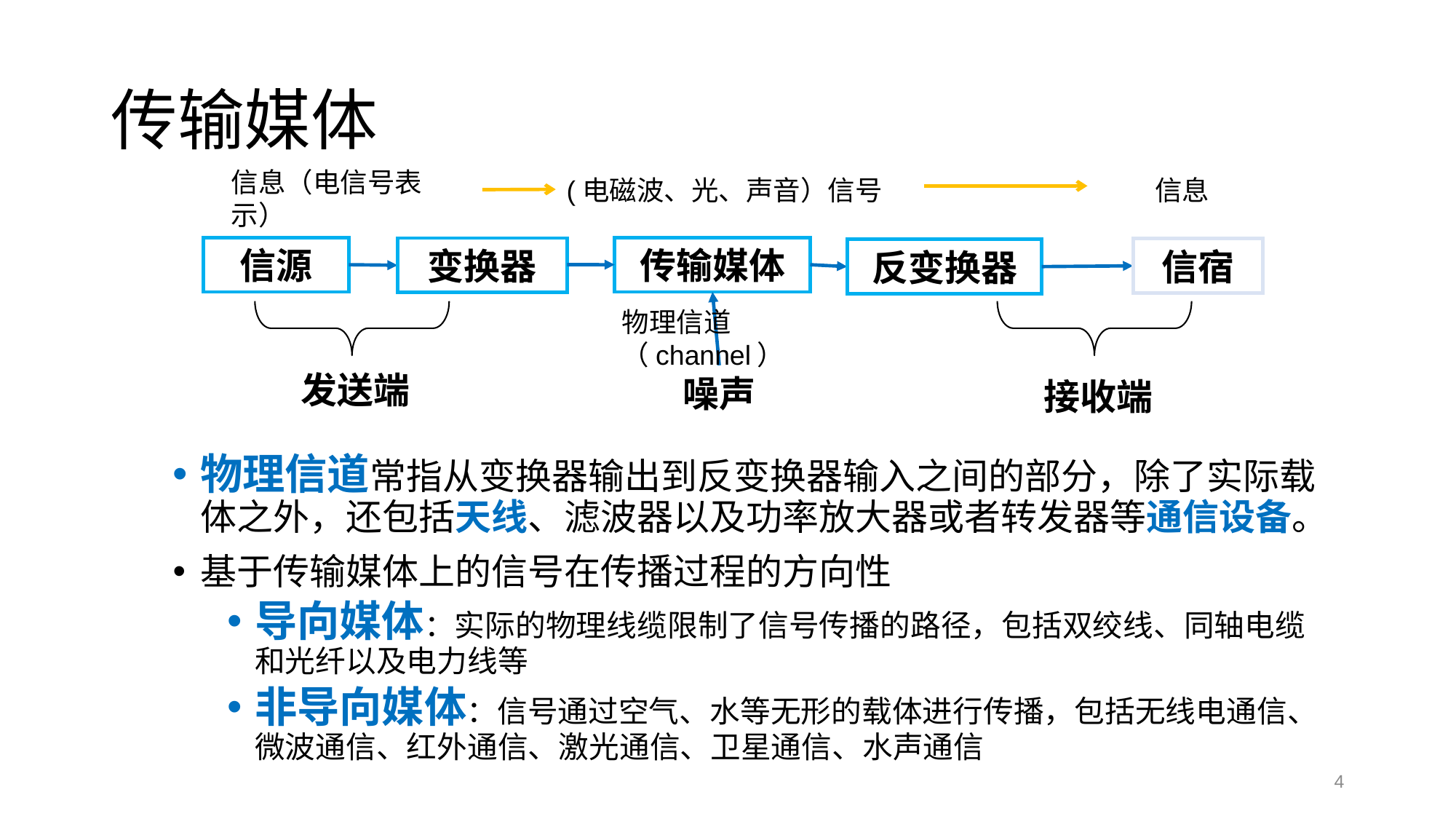

# 传输媒体
信息（电信号表示）
(电磁波、光、声音）信号
信息

信源
传输媒体
变换器
信宿
反变换器
发送端
噪声
接收端
物理信道（channel）
物理信道常指从变换器输出到反变换器输入之间的部分，除了实际载体之外，还包括天线、滤波器以及功率放大器或者转发器等通信设备。
基于传输媒体上的信号在传播过程的方向性
导向媒体：实际的物理线缆限制了信号传播的路径，包括双绞线、同轴电缆和光纤以及电力线等
非导向媒体：信号通过空气、水等无形的载体进行传播，包括无线电通信、微波通信、红外通信、激光通信、卫星通信、水声通信
4